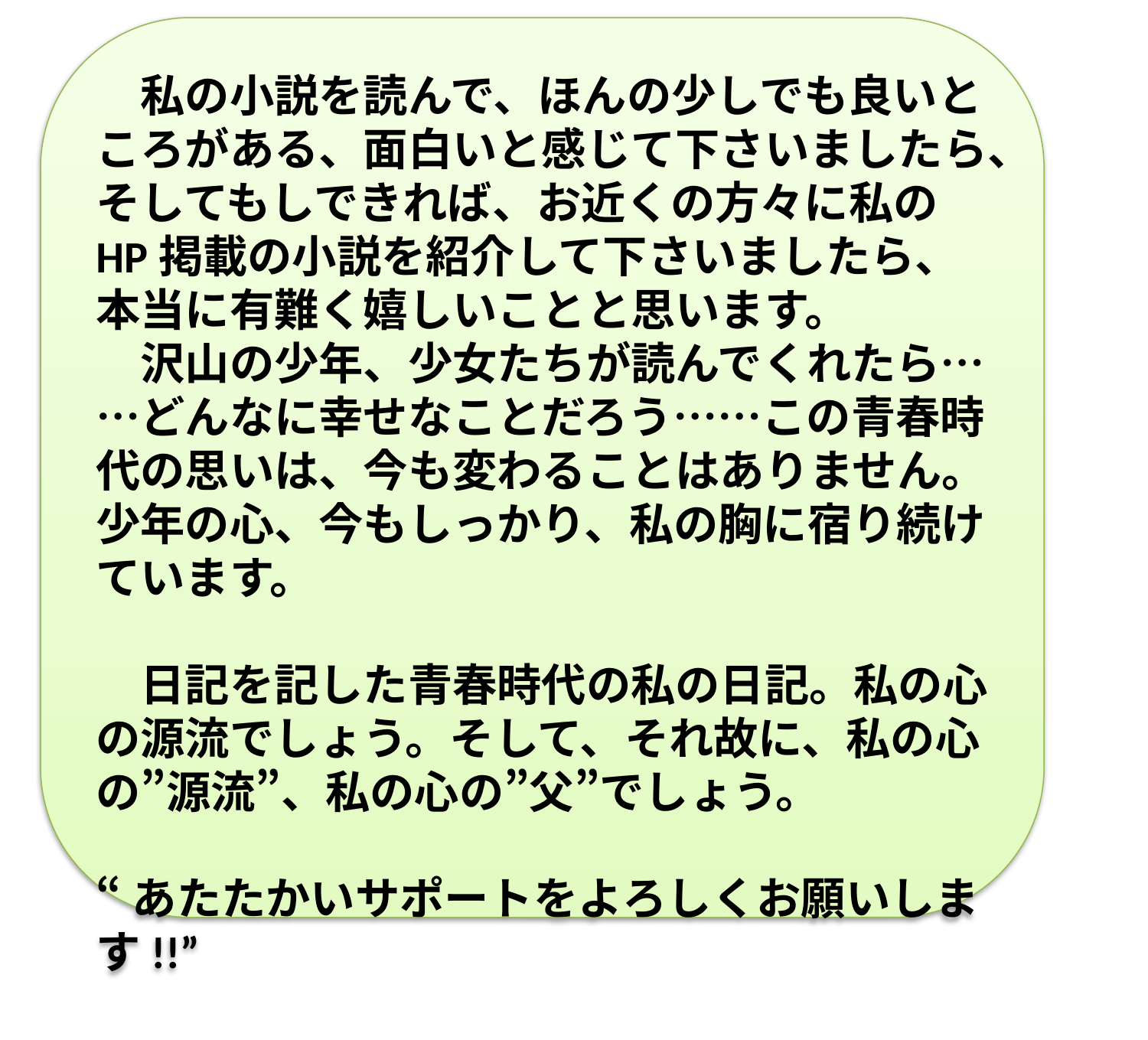

私の小説を読んで、ほんの少しでも良いところがある、面白いと感じて下さいましたら、そしてもしできれば、お近くの方々に私のHP掲載の小説を紹介して下さいましたら、本当に有難く嬉しいことと思います。
　沢山の少年、少女たちが読んでくれたら……どんなに幸せなことだろう……この青春時代の思いは、今も変わることはありません。少年の心、今もしっかり、私の胸に宿り続けています。

　日記を記した青春時代の私の日記。私の心の源流でしょう。そして、それ故に、私の心の”源流”、私の心の”父”でしょう。

“あたたかいサポートをよろしくお願いします!!”